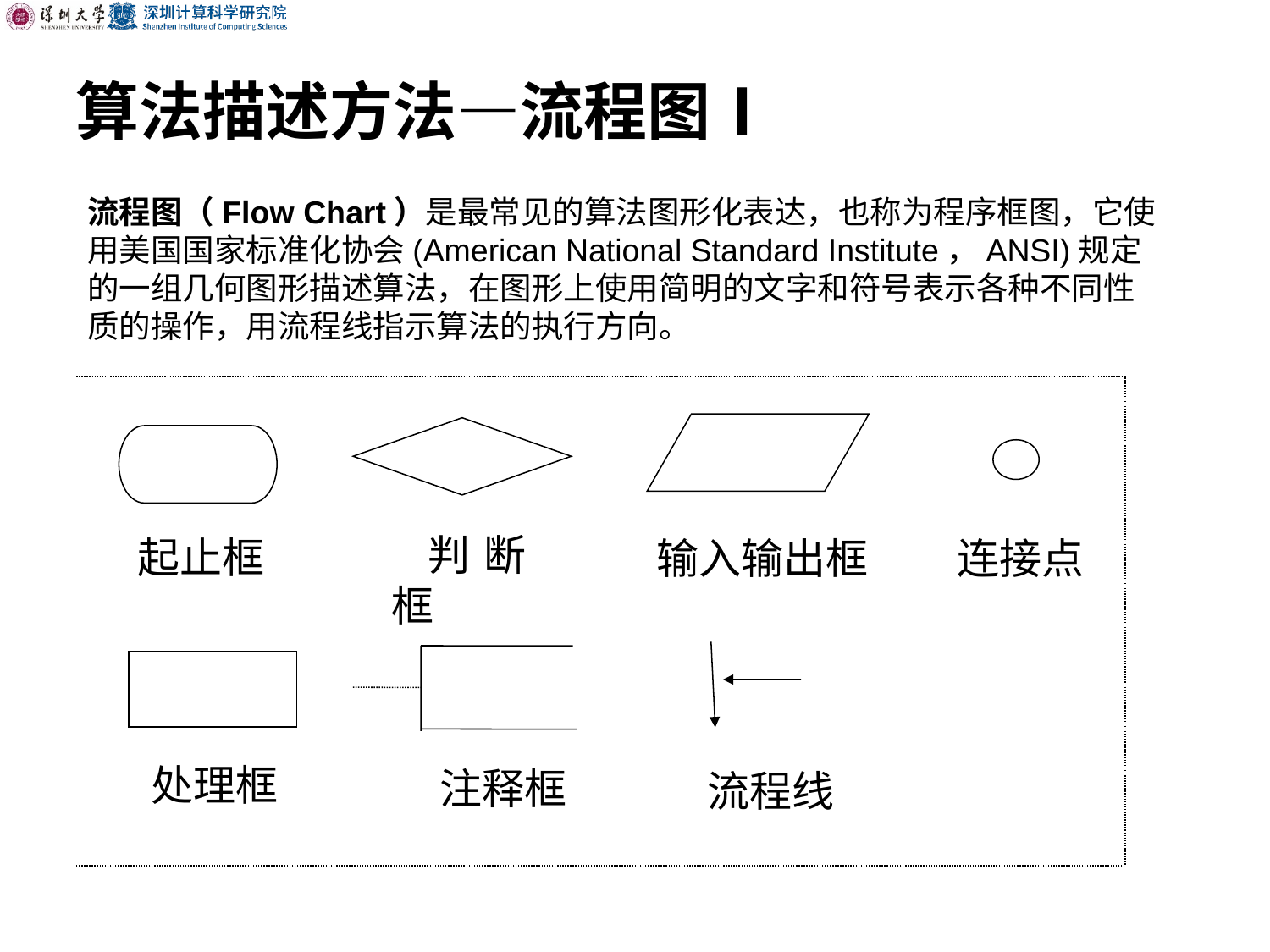

算法描述方法—流程图Ⅰ
流程图（Flow Chart）是最常见的算法图形化表达，也称为程序框图，它使用美国国家标准化协会(American National Standard Institute，ANSI)规定的一组几何图形描述算法，在图形上使用简明的文字和符号表示各种不同性质的操作，用流程线指示算法的执行方向。

 判断框
起止框
  输入输出框
连接点

处理框
  注释框
 流程线